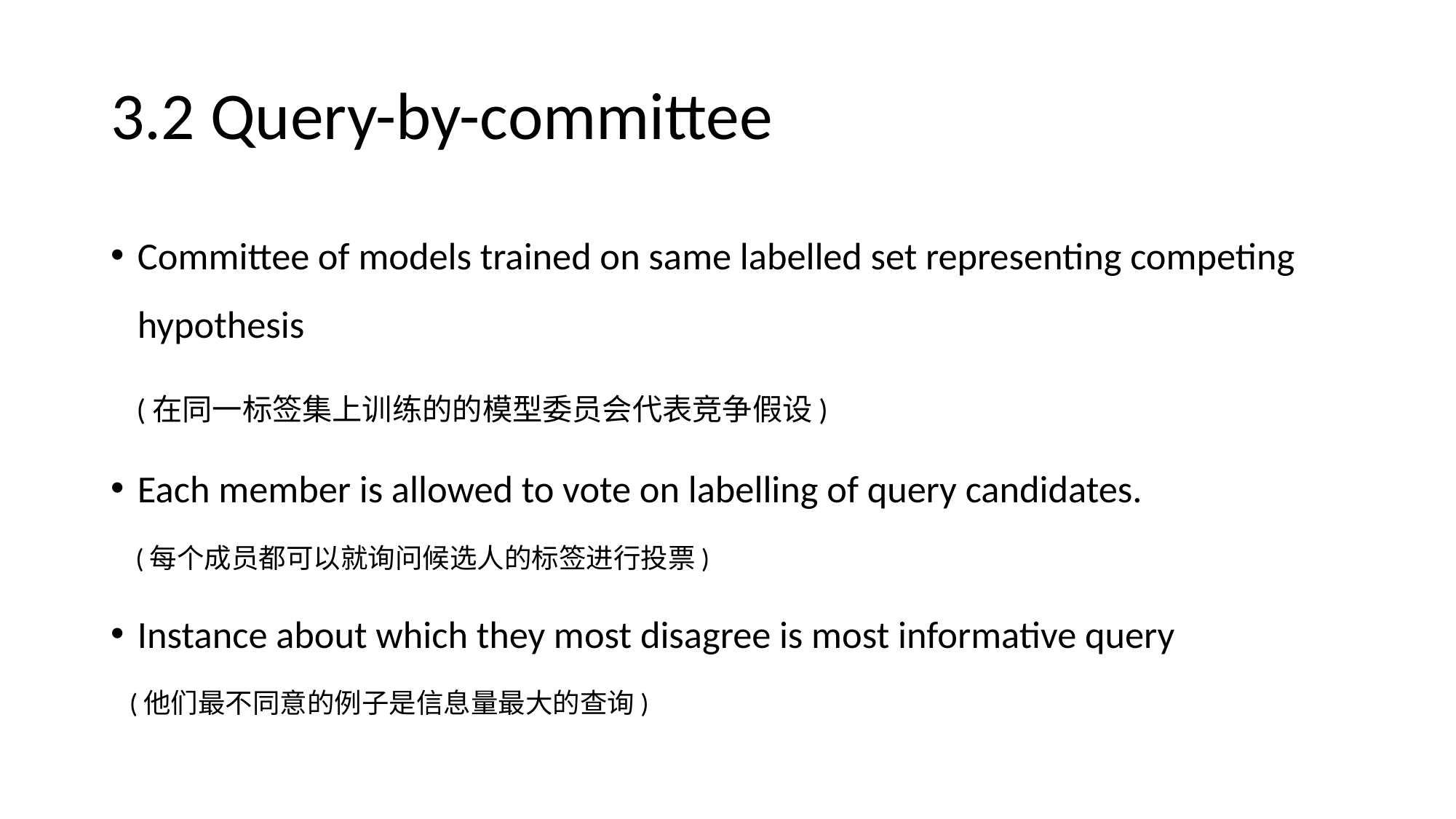

# 3.2 Query-by-committee
Committee of models trained on same labelled set representing competing hypothesis
   (在同一标签集上训练的的模型委员会代表竞争假设)
Each member is allowed to vote on labelling of query candidates.
    (每个成员都可以就询问候选人的标签进行投票)
Instance about which they most disagree is most informative query
   (他们最不同意的例子是信息量最大的查询)